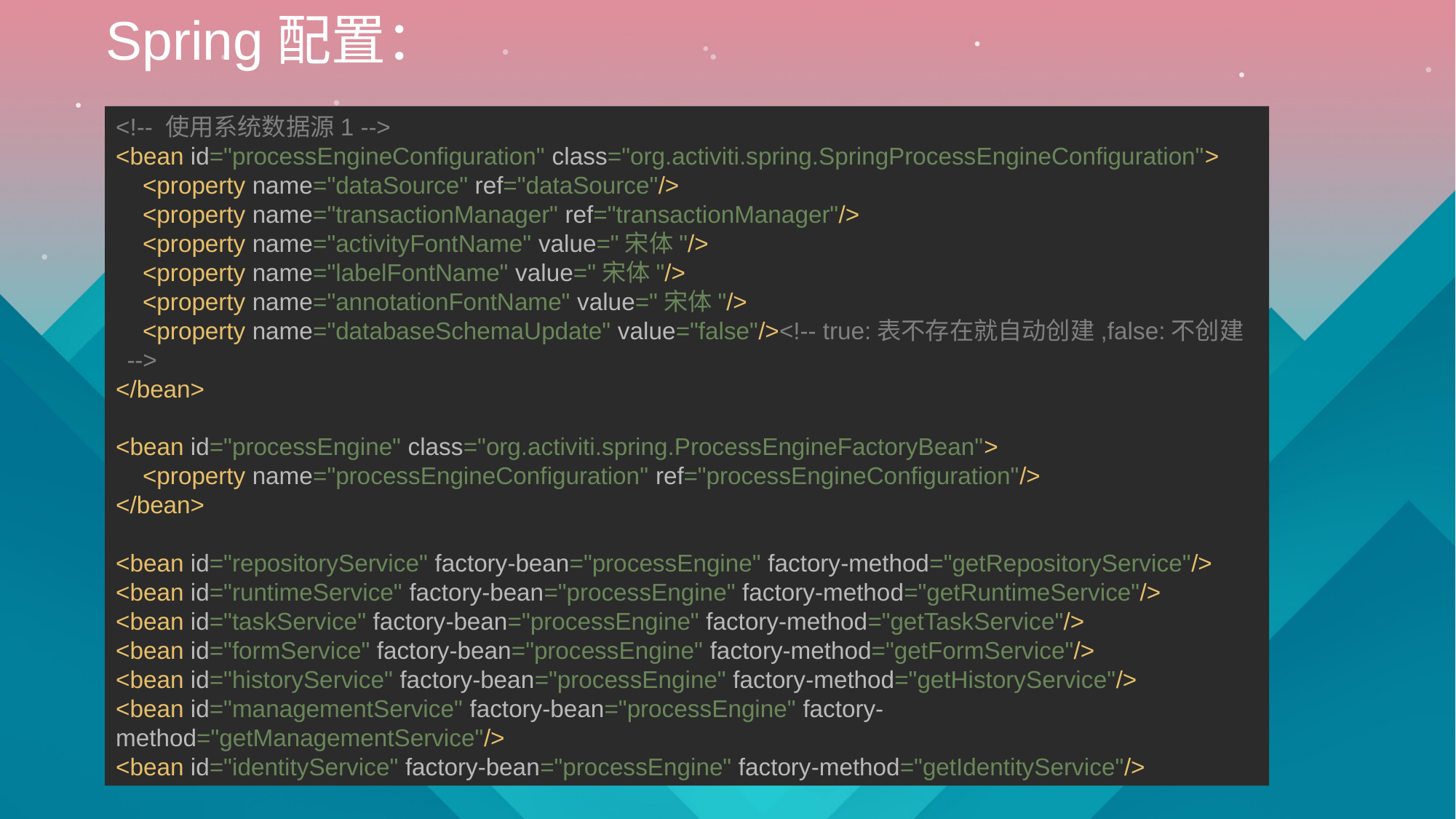

Spring配置：
<!-- 使用系统数据源1 -->
<bean id="processEngineConfiguration" class="org.activiti.spring.SpringProcessEngineConfiguration">
    <property name="dataSource" ref="dataSource"/>
    <property name="transactionManager" ref="transactionManager"/>
    <property name="activityFontName" value="宋体"/>
    <property name="labelFontName" value="宋体"/>
    <property name="annotationFontName" value="宋体"/>
    <property name="databaseSchemaUpdate" value="false"/><!-- true:表不存在就自动创建,false:不创建 -->
</bean>
<bean id="processEngine" class="org.activiti.spring.ProcessEngineFactoryBean">
    <property name="processEngineConfiguration" ref="processEngineConfiguration"/>
</bean>
<bean id="repositoryService" factory-bean="processEngine" factory-method="getRepositoryService"/>
<bean id="runtimeService" factory-bean="processEngine" factory-method="getRuntimeService"/>
<bean id="taskService" factory-bean="processEngine" factory-method="getTaskService"/>
<bean id="formService" factory-bean="processEngine" factory-method="getFormService"/>
<bean id="historyService" factory-bean="processEngine" factory-method="getHistoryService"/>
<bean id="managementService" factory-bean="processEngine" factory-method="getManagementService"/>
<bean id="identityService" factory-bean="processEngine" factory-method="getIdentityService"/>